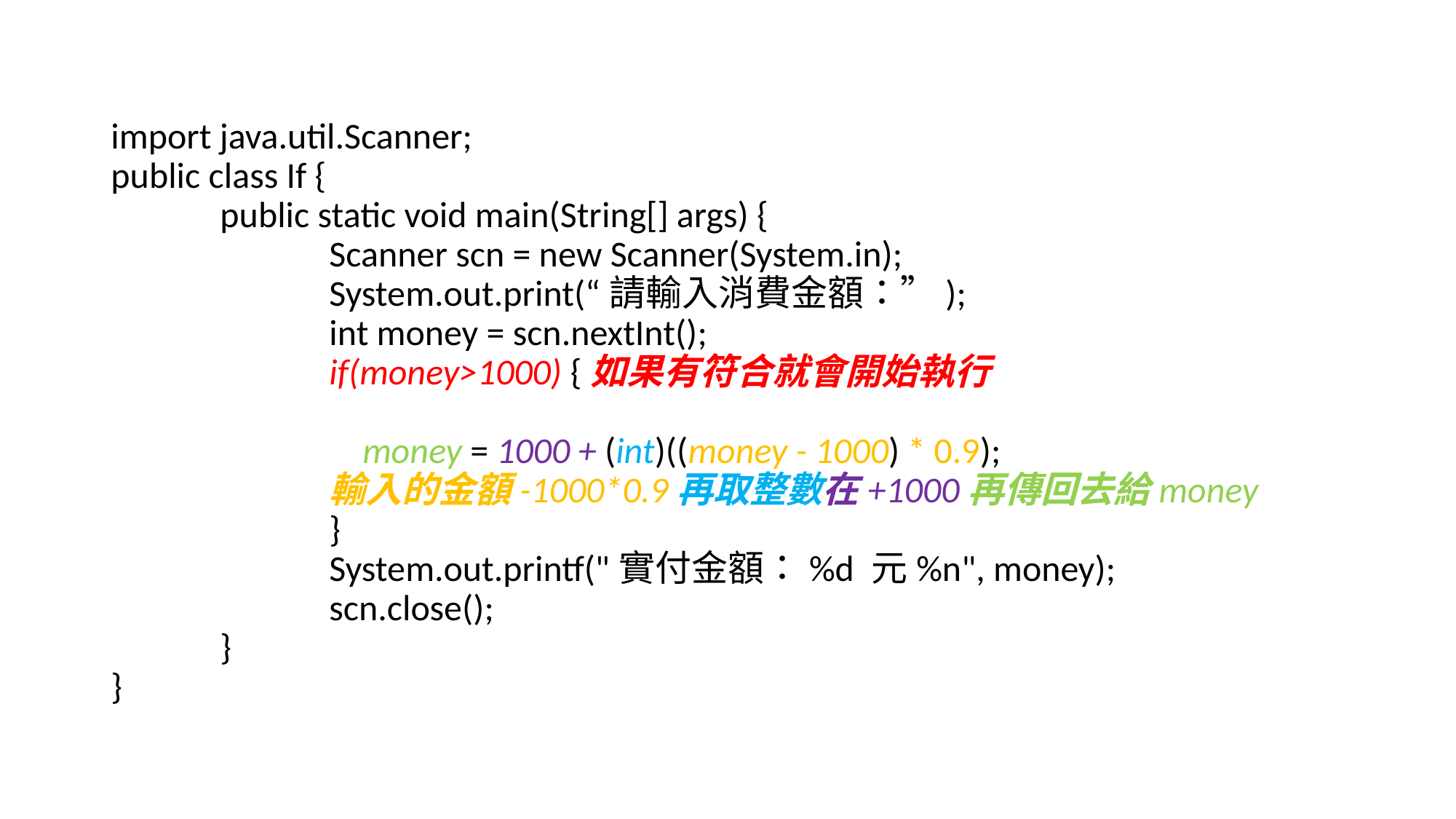

# import java.util.Scanner; public class If { public static void main(String[] args) { Scanner scn = new Scanner(System.in); System.out.print(“請輸入消費金額：”); int money = scn.nextInt(); if(money>1000) {如果有符合就會開始執行 money = 1000 + (int)((money - 1000) * 0.9); 輸入的金額-1000*0.9再取整數在+1000再傳回去給money } System.out.printf("實付金額：%d 元%n", money); scn.close(); } }